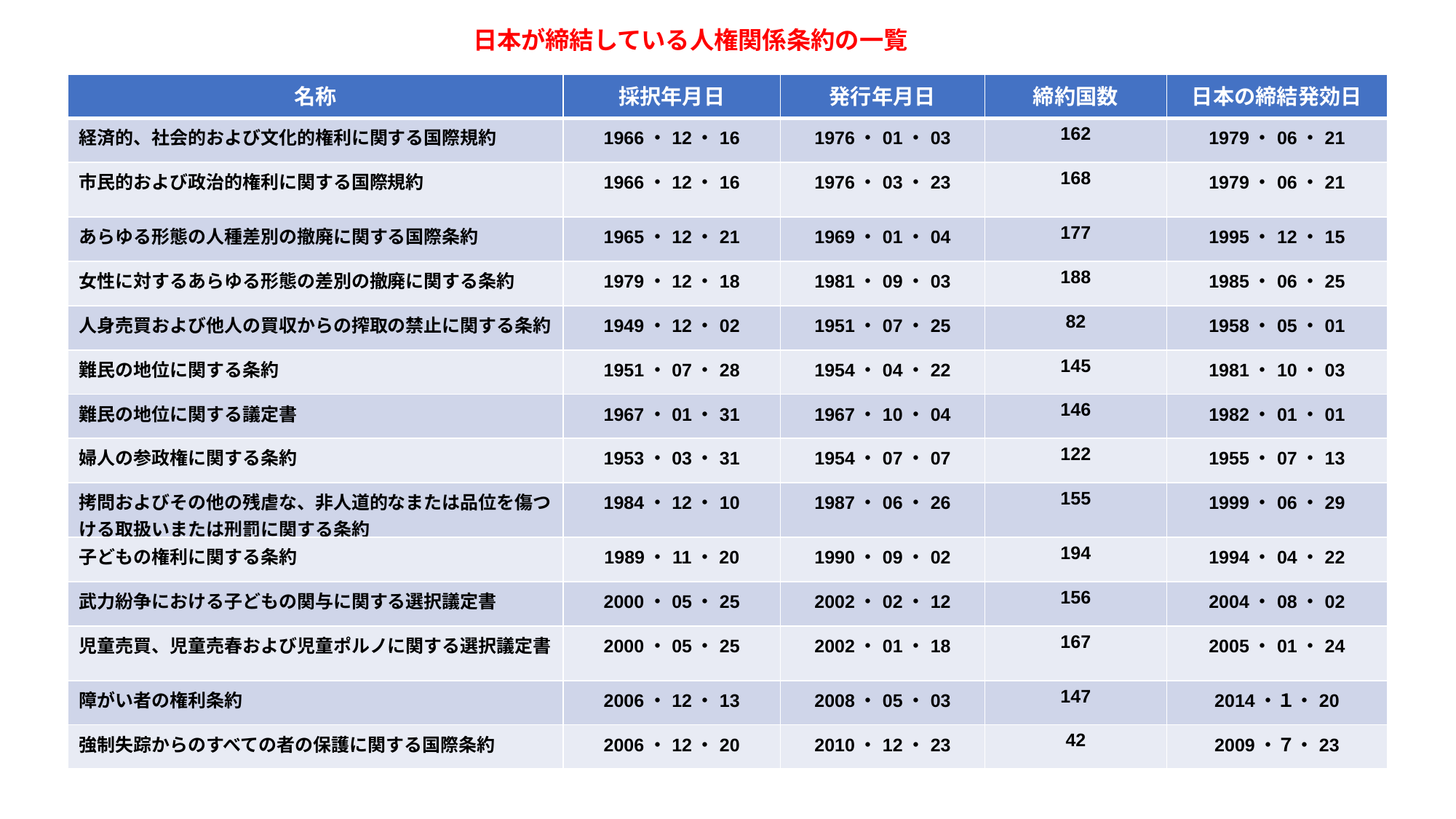

日本が締結している人権関係条約の一覧
| 名称 | 採択年月日 | 発行年月日 | 締約国数 | 日本の締結発効日 |
| --- | --- | --- | --- | --- |
| 経済的、社会的および文化的権利に関する国際規約 | 1966・12・16 | 1976・01・03 | 162 | 1979・06・21 |
| 市民的および政治的権利に関する国際規約 | 1966・12・16 | 1976・03・23 | 168 | 1979・06・21 |
| あらゆる形態の人種差別の撤廃に関する国際条約 | 1965・12・21 | 1969・01・04 | 177 | 1995・12・15 |
| 女性に対するあらゆる形態の差別の撤廃に関する条約 | 1979・12・18 | 1981・09・03 | 188 | 1985・06・25 |
| 人身売買および他人の買収からの搾取の禁止に関する条約 | 1949・12・02 | 1951・07・25 | 82 | 1958・05・01 |
| 難民の地位に関する条約 | 1951・07・28 | 1954・04・22 | 145 | 1981・10・03 |
| 難民の地位に関する議定書 | 1967・01・31 | 1967・10・04 | 146 | 1982・01・01 |
| 婦人の参政権に関する条約 | 1953・03・31 | 1954・07・07 | 122 | 1955・07・13 |
| 拷問およびその他の残虐な、非人道的なまたは品位を傷つける取扱いまたは刑罰に関する条約 | 1984・12・10 | 1987・06・26 | 155 | 1999・06・29 |
| 子どもの権利に関する条約 | 1989・11・20 | 1990・09・02 | 194 | 1994・04・22 |
| 武力紛争における子どもの関与に関する選択議定書 | 2000・05・25 | 2002・02・12 | 156 | 2004・08・02 |
| 児童売買、児童売春および児童ポルノに関する選択議定書 | 2000・05・25 | 2002・01・18 | 167 | 2005・01・24 |
| 障がい者の権利条約 | 2006・12・13 | 2008・05・03 | 147 | 2014・１・20 |
| 強制失踪からのすべての者の保護に関する国際条約 | 2006・12・20 | 2010・12・23 | 42 | 2009・７・23 |